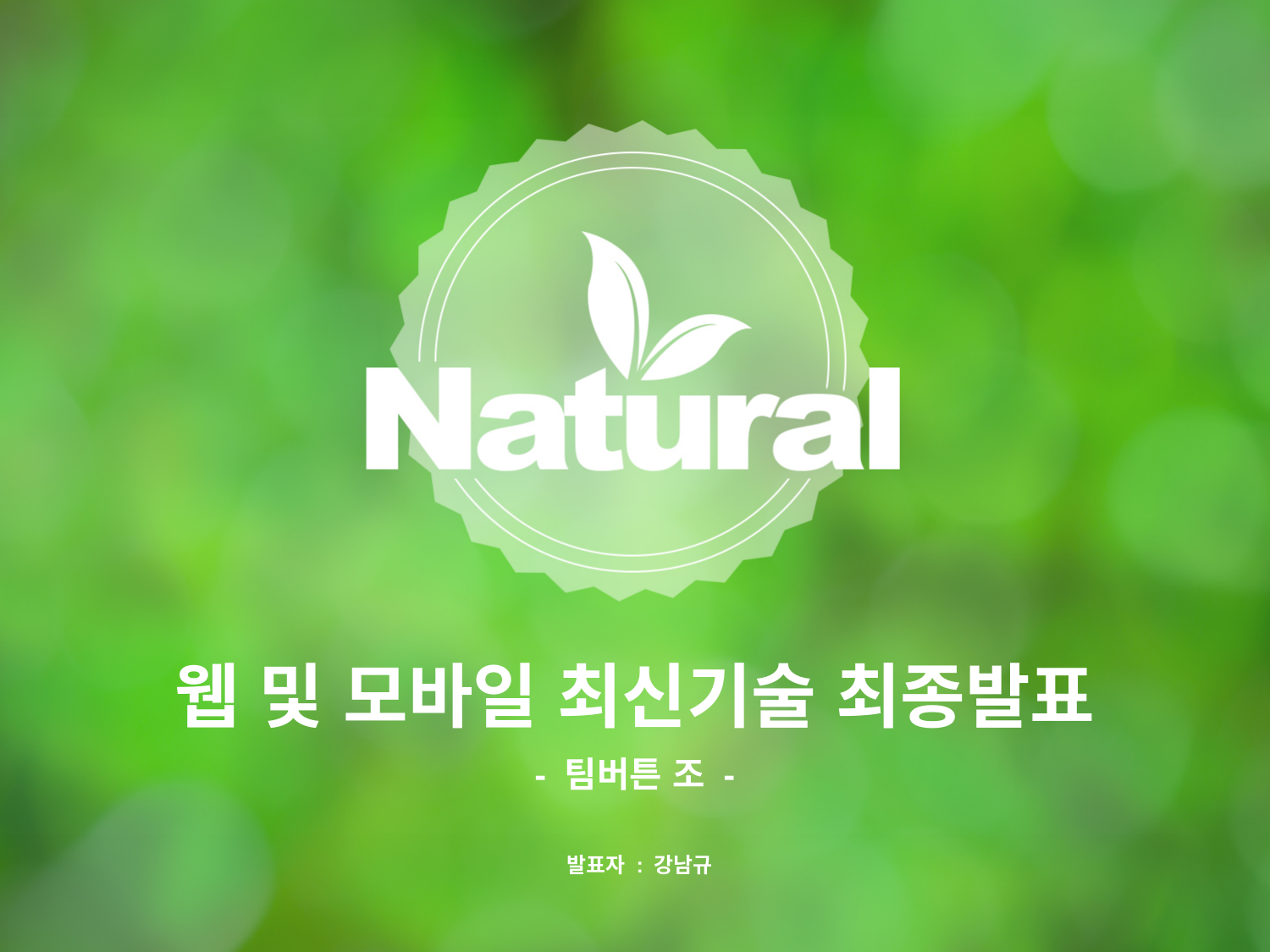

웹 및 모바일 최신기술 최종발표
- 팀버튼 조 -
 발표자 : 강남규